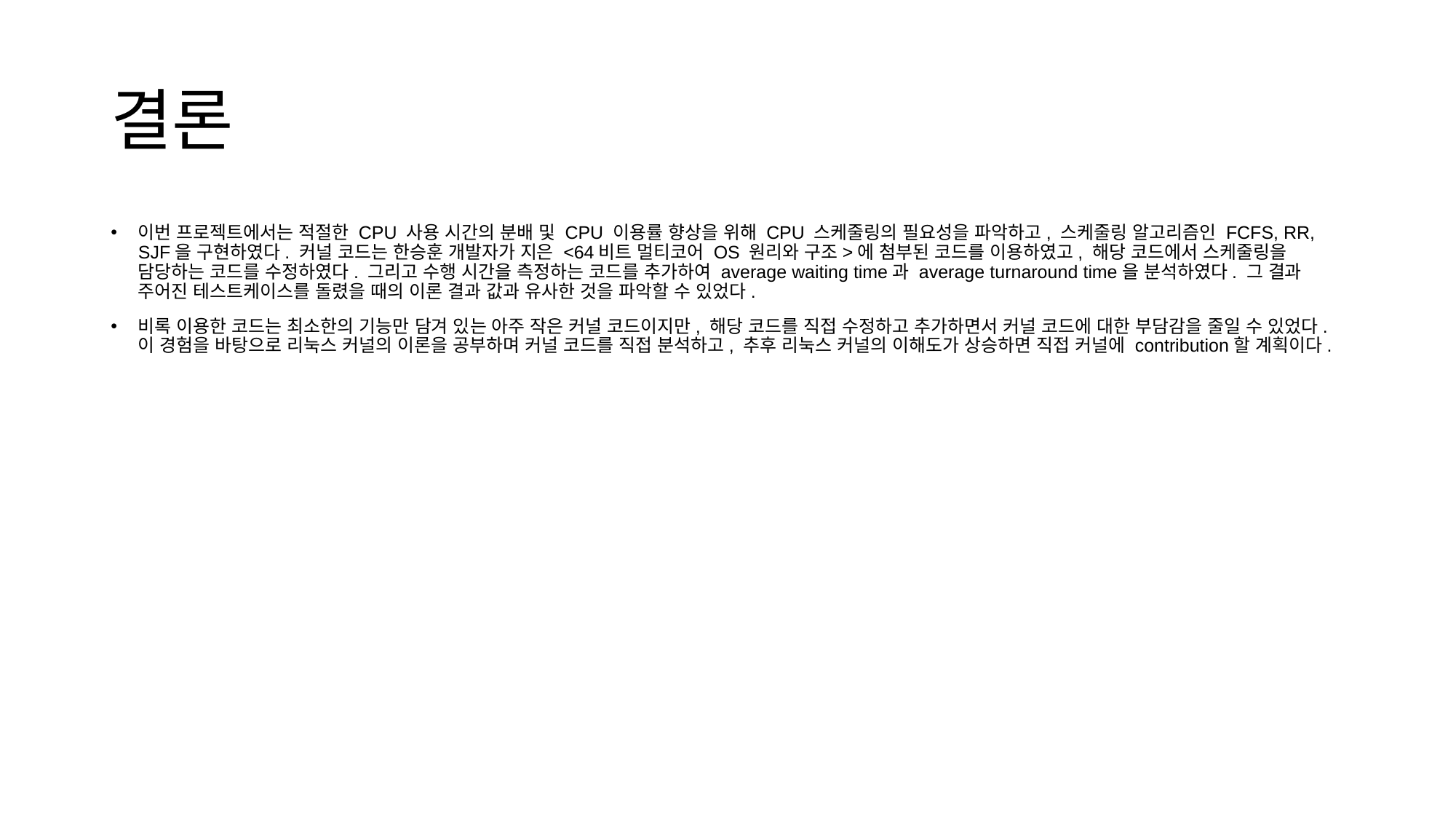

# 결론
이번 프로젝트에서는 적절한 CPU 사용 시간의 분배 및 CPU 이용률 향상을 위해 CPU 스케줄링의 필요성을 파악하고, 스케줄링 알고리즘인 FCFS, RR, SJF을 구현하였다. 커널 코드는 한승훈 개발자가 지은 <64비트 멀티코어 OS 원리와 구조>에 첨부된 코드를 이용하였고, 해당 코드에서 스케줄링을 담당하는 코드를 수정하였다. 그리고 수행 시간을 측정하는 코드를 추가하여 average waiting time과 average turnaround time을 분석하였다. 그 결과 주어진 테스트케이스를 돌렸을 때의 이론 결과 값과 유사한 것을 파악할 수 있었다.
비록 이용한 코드는 최소한의 기능만 담겨 있는 아주 작은 커널 코드이지만, 해당 코드를 직접 수정하고 추가하면서 커널 코드에 대한 부담감을 줄일 수 있었다. 이 경험을 바탕으로 리눅스 커널의 이론을 공부하며 커널 코드를 직접 분석하고, 추후 리눅스 커널의 이해도가 상승하면 직접 커널에 contribution할 계획이다.